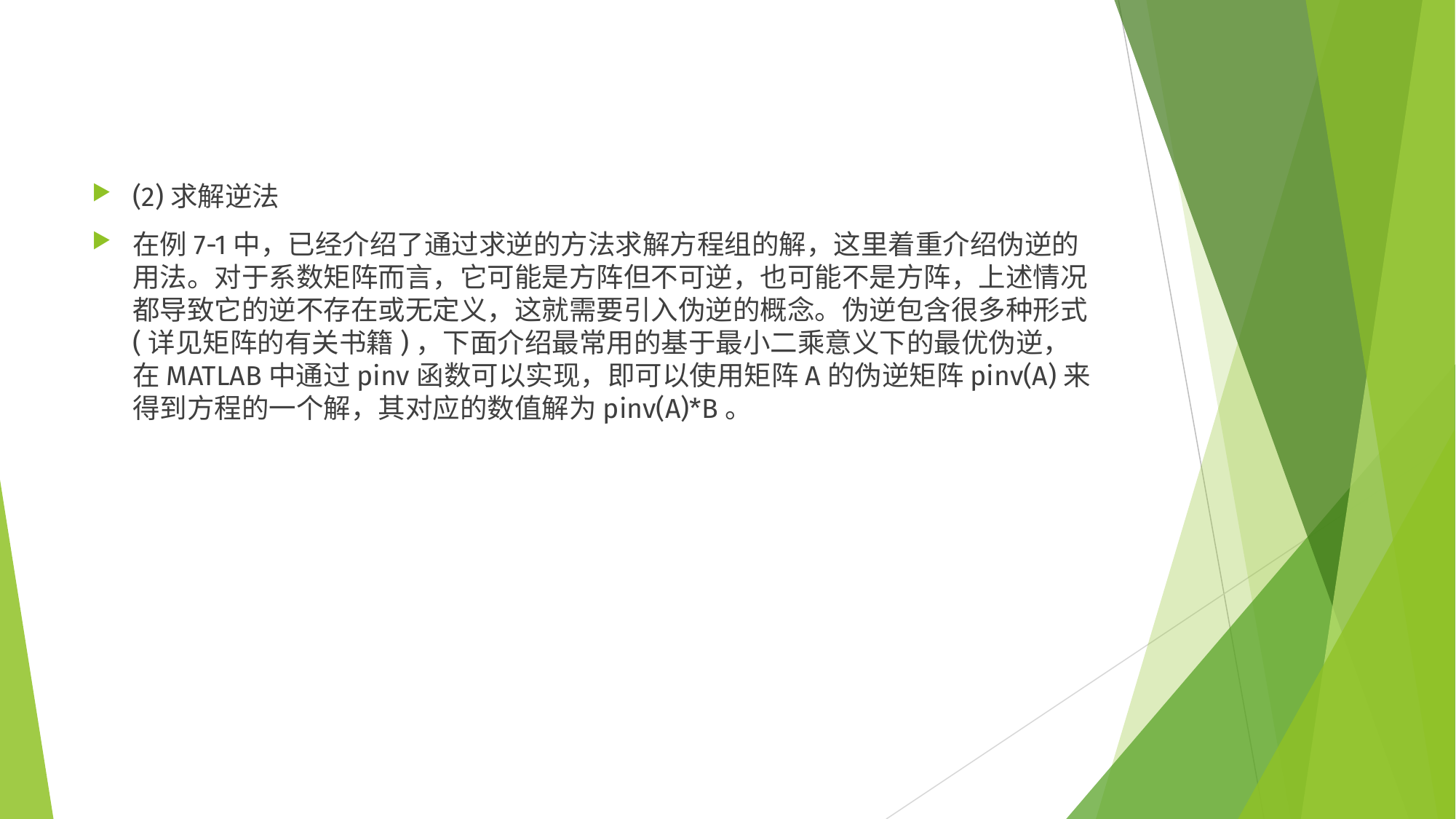

(2)求解逆法
在例7-1中，已经介绍了通过求逆的方法求解方程组的解，这里着重介绍伪逆的用法。对于系数矩阵而言，它可能是方阵但不可逆，也可能不是方阵，上述情况都导致它的逆不存在或无定义，这就需要引入伪逆的概念。伪逆包含很多种形式(详见矩阵的有关书籍)，下面介绍最常用的基于最小二乘意义下的最优伪逆，在MATLAB中通过pinv函数可以实现，即可以使用矩阵A的伪逆矩阵pinv(A)来得到方程的一个解，其对应的数值解为pinv(A)*B。